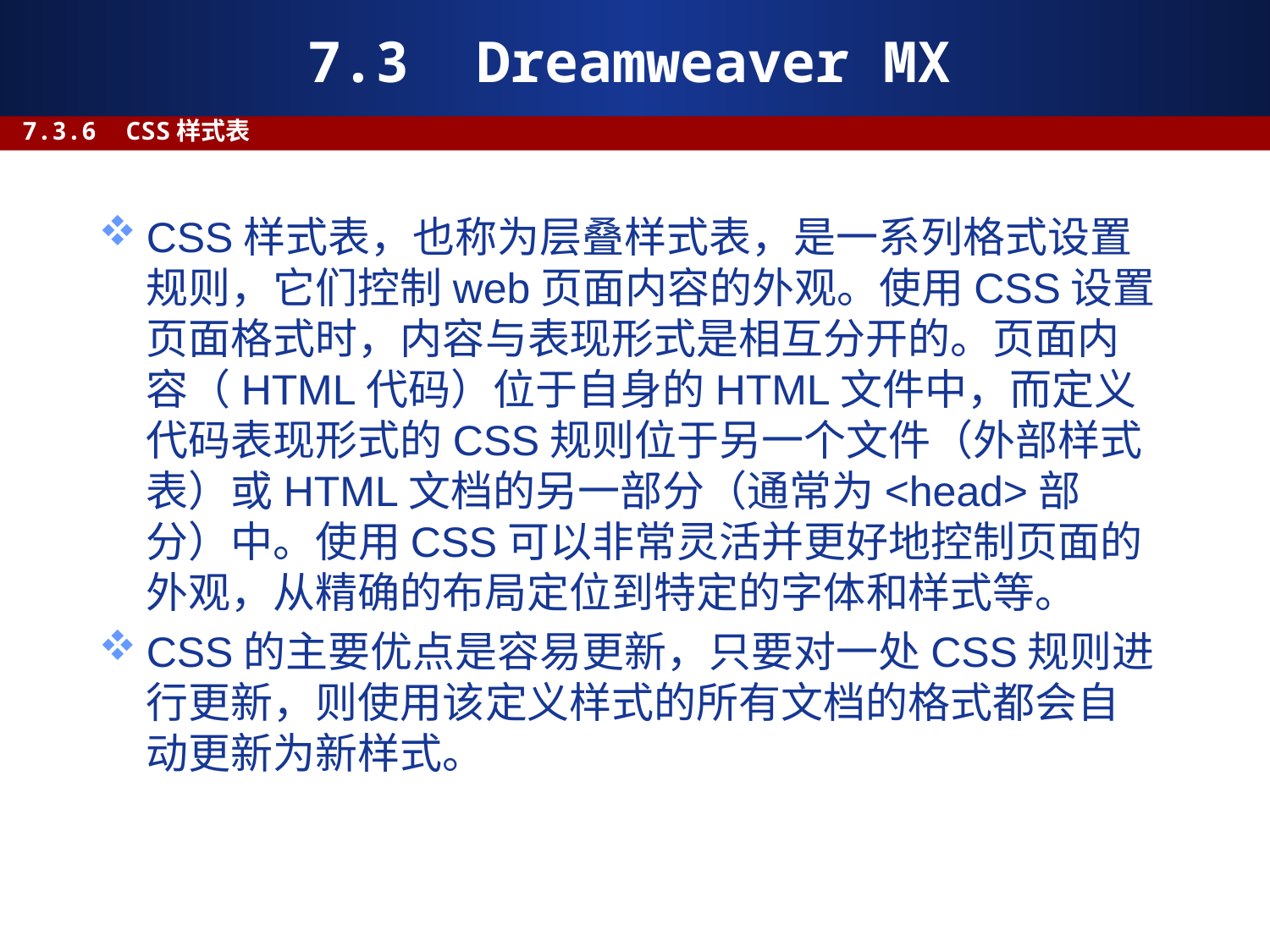

# 7.3  Dreamweaver MX
7.3.6  CSS样式表
CSS样式表，也称为层叠样式表，是一系列格式设置规则，它们控制web页面内容的外观。使用CSS设置页面格式时，内容与表现形式是相互分开的。页面内容（HTML代码）位于自身的HTML文件中，而定义代码表现形式的CSS规则位于另一个文件（外部样式表）或HTML文档的另一部分（通常为<head>部分）中。使用CSS可以非常灵活并更好地控制页面的外观，从精确的布局定位到特定的字体和样式等。
CSS的主要优点是容易更新，只要对一处CSS规则进行更新，则使用该定义样式的所有文档的格式都会自动更新为新样式。